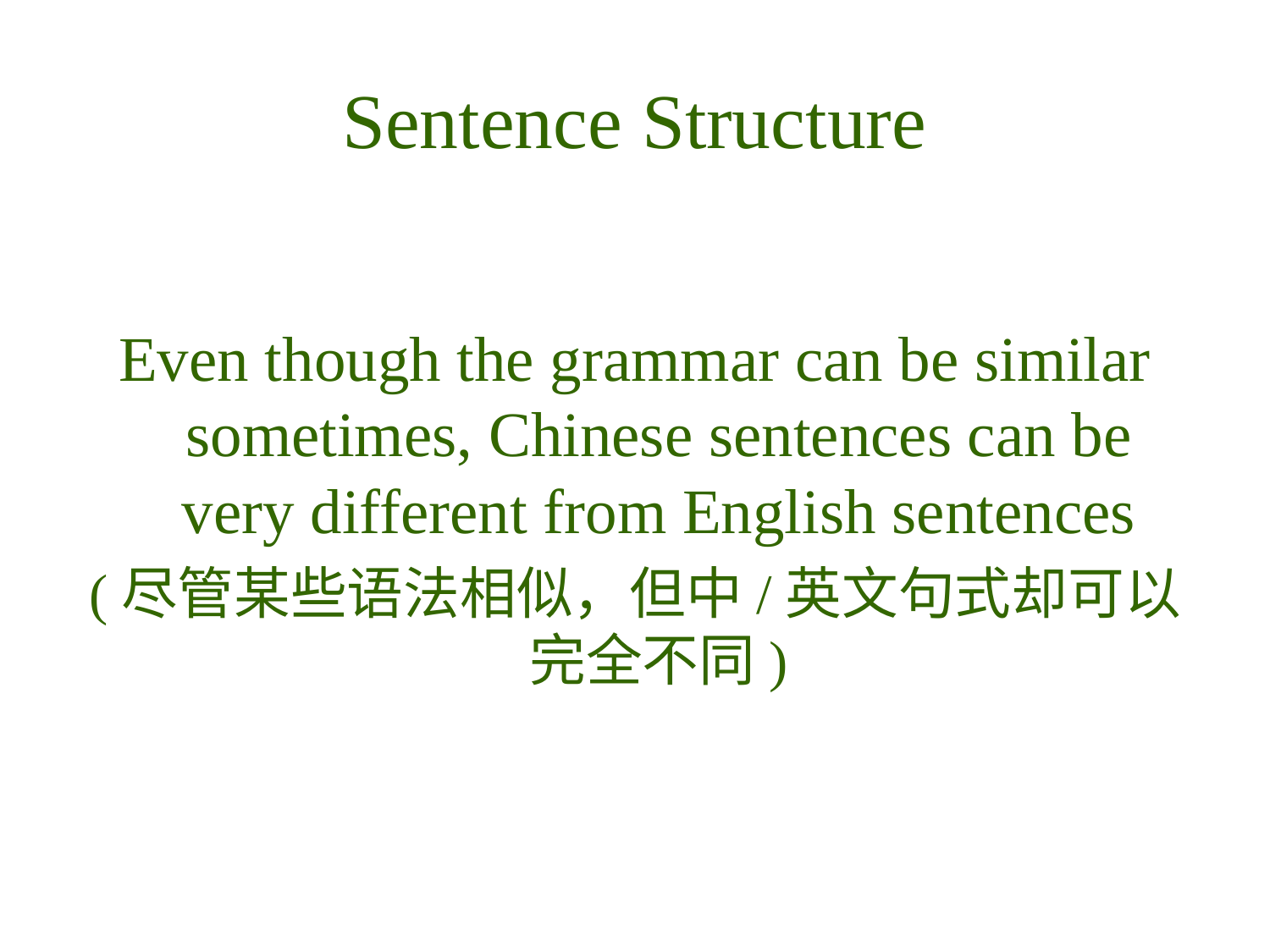

# Sentence Structure

Even though the grammar can be similar sometimes, Chinese sentences can be very different from English sentences
(尽管某些语法相似，但中/英文句式却可以完全不同)